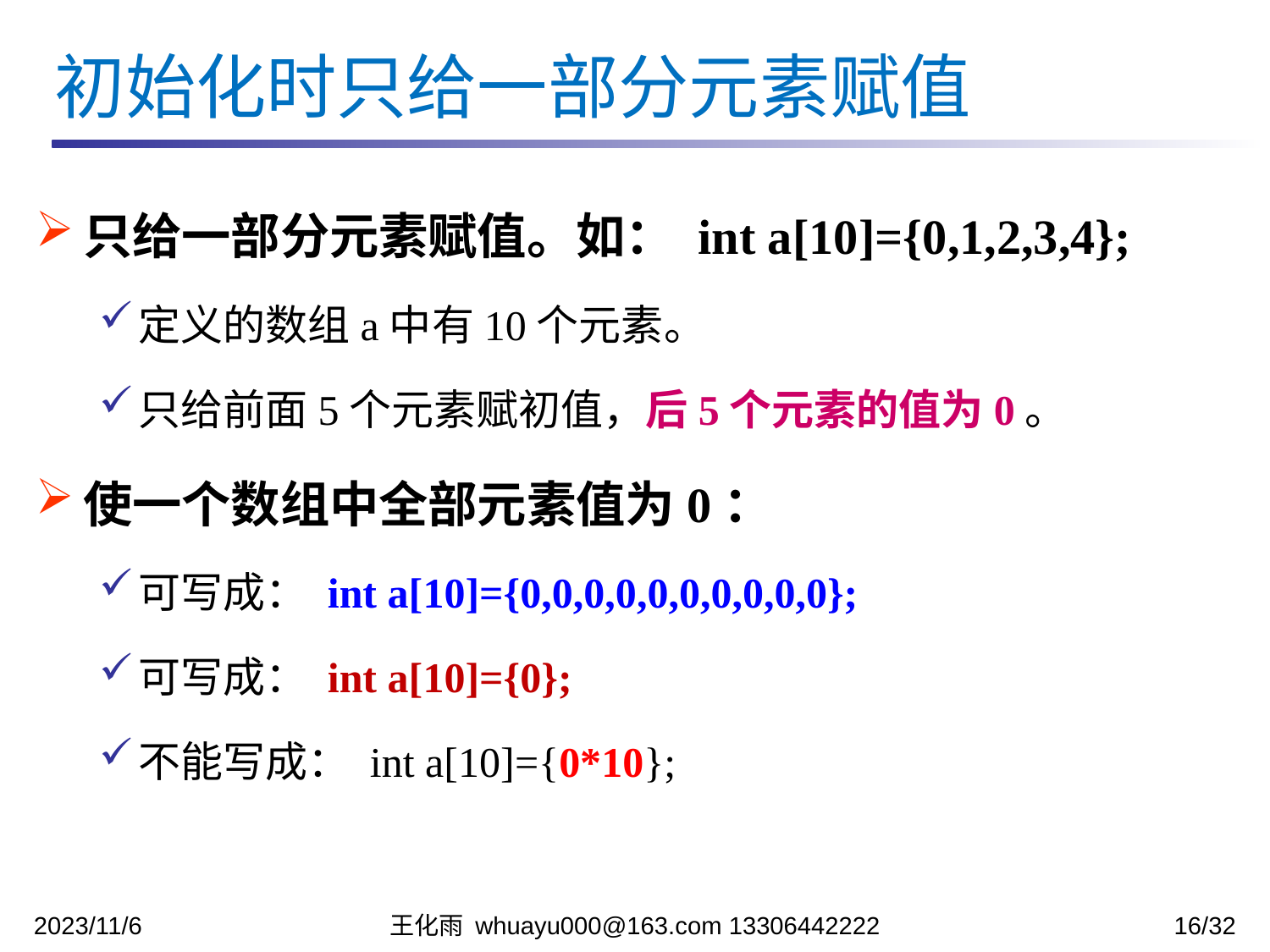

初始化时只给一部分元素赋值
只给一部分元素赋值。如： int a[10]={0,1,2,3,4};
定义的数组a中有10个元素。
只给前面5个元素赋初值，后5个元素的值为0。
使一个数组中全部元素值为0：
可写成： int a[10]={0,0,0,0,0,0,0,0,0,0};
可写成： int a[10]={0};
不能写成： int a[10]={0*10};
2023/11/6
王化雨 whuayu000@163.com 13306442222
16/32